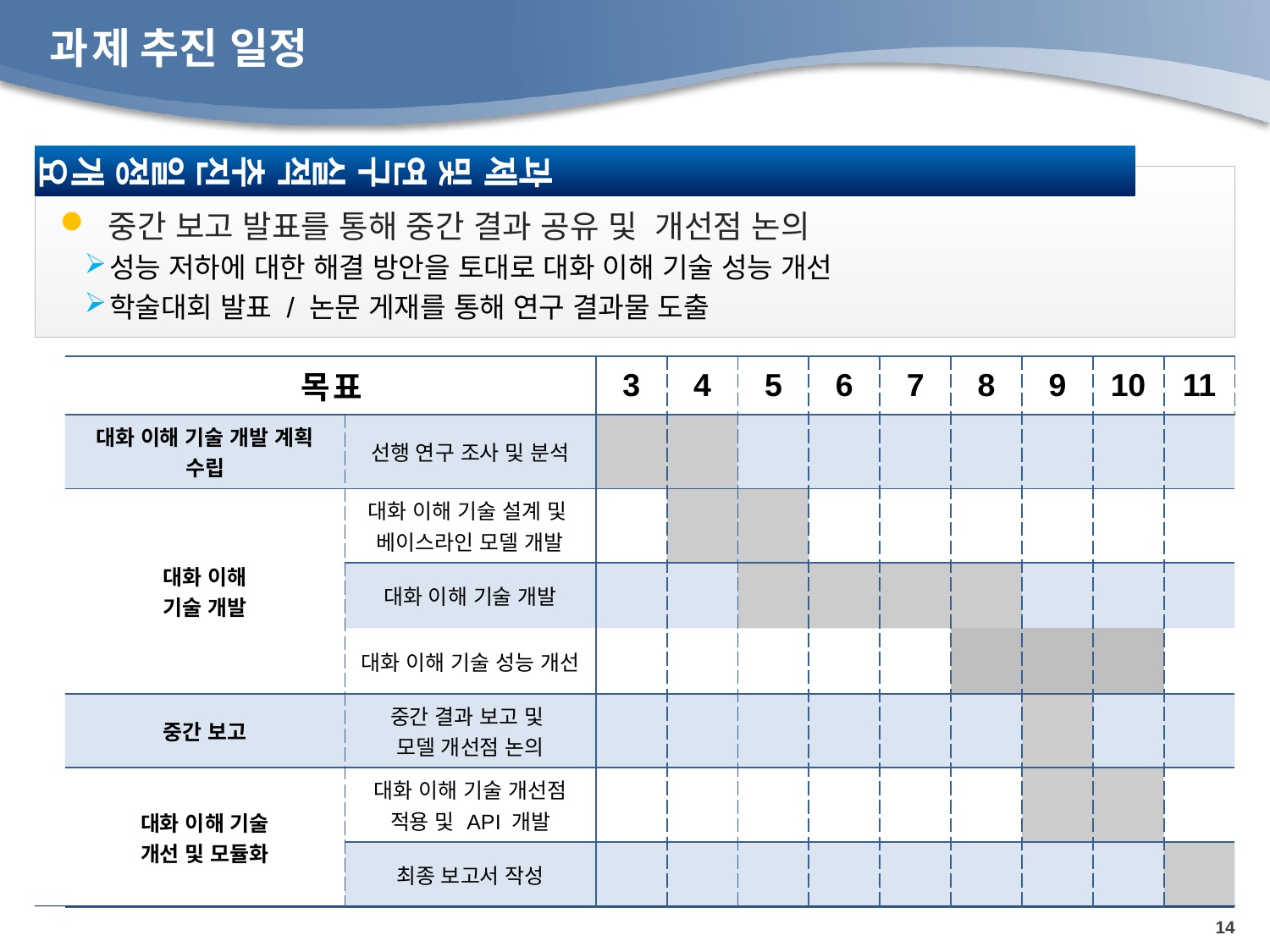

과제 및 연구 실적 추진 일정 개요
# 과제 추진 일정
 중간 보고 발표를 통해 중간 결과 공유 및  개선점 논의
성능 저하에 대한 해결 방안을 토대로 대화 이해 기술 성능 개선
학술대회 발표 / 논문 게재를 통해 연구 결과물 도출
| 목표 |  | 3 | 4 | 5 | 6 | 7 | 8 | 9 | 10 | 11 |
| --- | --- | --- | --- | --- | --- | --- | --- | --- | --- | --- |
| 대화 이해 기술 개발 계획 수립 | 선행 연구 조사 및 분석 |  |  |  |  |  |  |  |  |  |
| 대화 이해 기술 개발 | 대화 이해 기술 설계 및 베이스라인 모델 개발 |  |  |  |  |  |  |  |  |  |
|  | 대화 이해 기술 개발 |  |  |  |  |  |  |  |  |  |
|  | 대화 이해 기술 성능 개선 |  |  |  |  |  |  |  |  |  |
| 중간 보고 | 중간 결과 보고 및 모델 개선점 논의 |  |  |  |  |  |  |  |  |  |
| 대화 이해 기술 개선 및 모듈화 | 대화 이해 기술 개선점 적용 및 API 개발 |  |  |  |  |  |  |  |  |  |
|  | 최종 보고서 작성 |  |  |  |  |  |  |  |  |  |